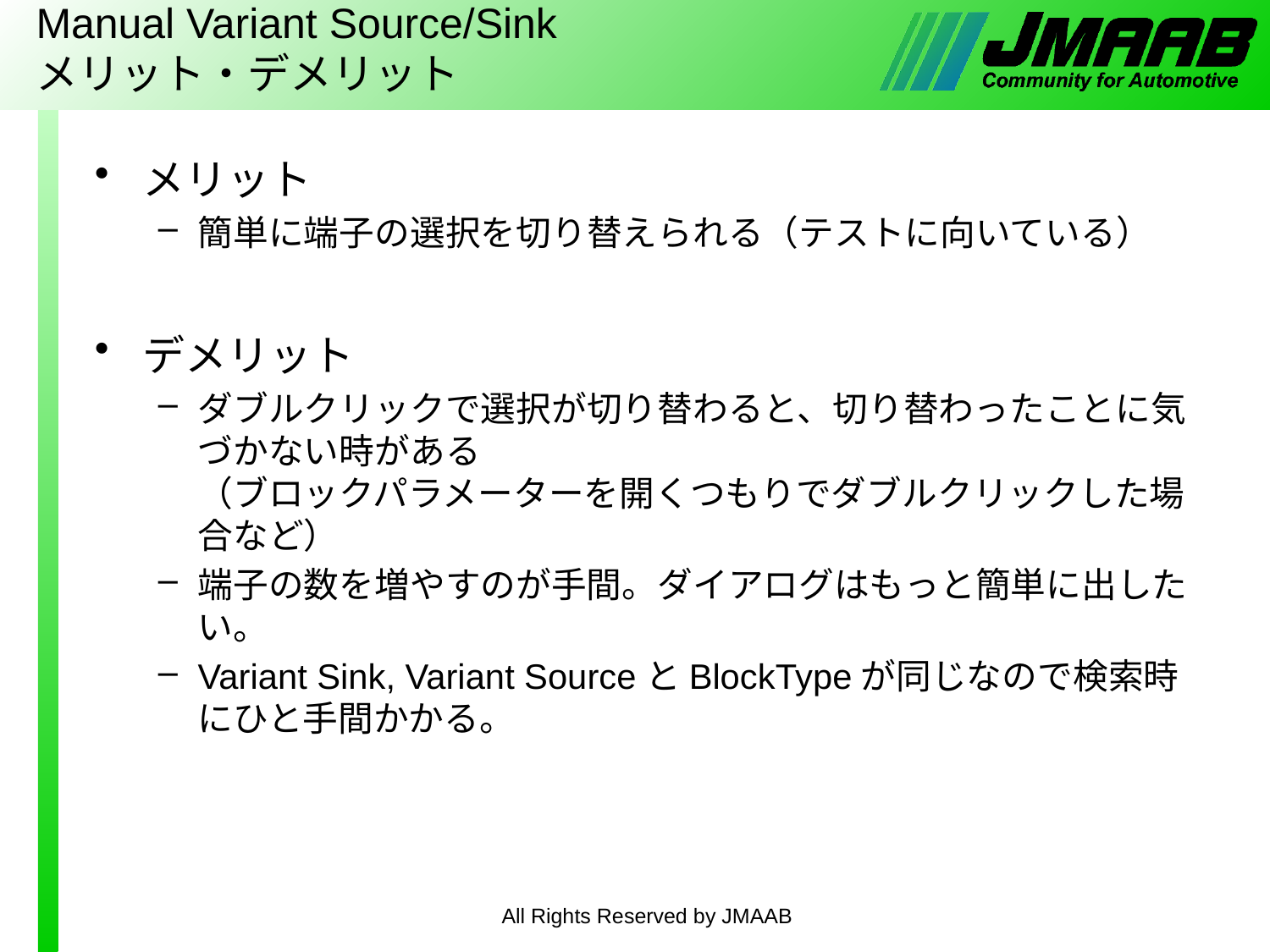

# Manual Variant Source/Sink メリット・デメリット
メリット
簡単に端子の選択を切り替えられる（テストに向いている）

デメリット
ダブルクリックで選択が切り替わると、切り替わったことに気づかない時がある
（ブロックパラメーターを開くつもりでダブルクリックした場合など）
端子の数を増やすのが手間。ダイアログはもっと簡単に出したい。
Variant Sink, Variant SourceとBlockTypeが同じなので検索時にひと手間かかる。